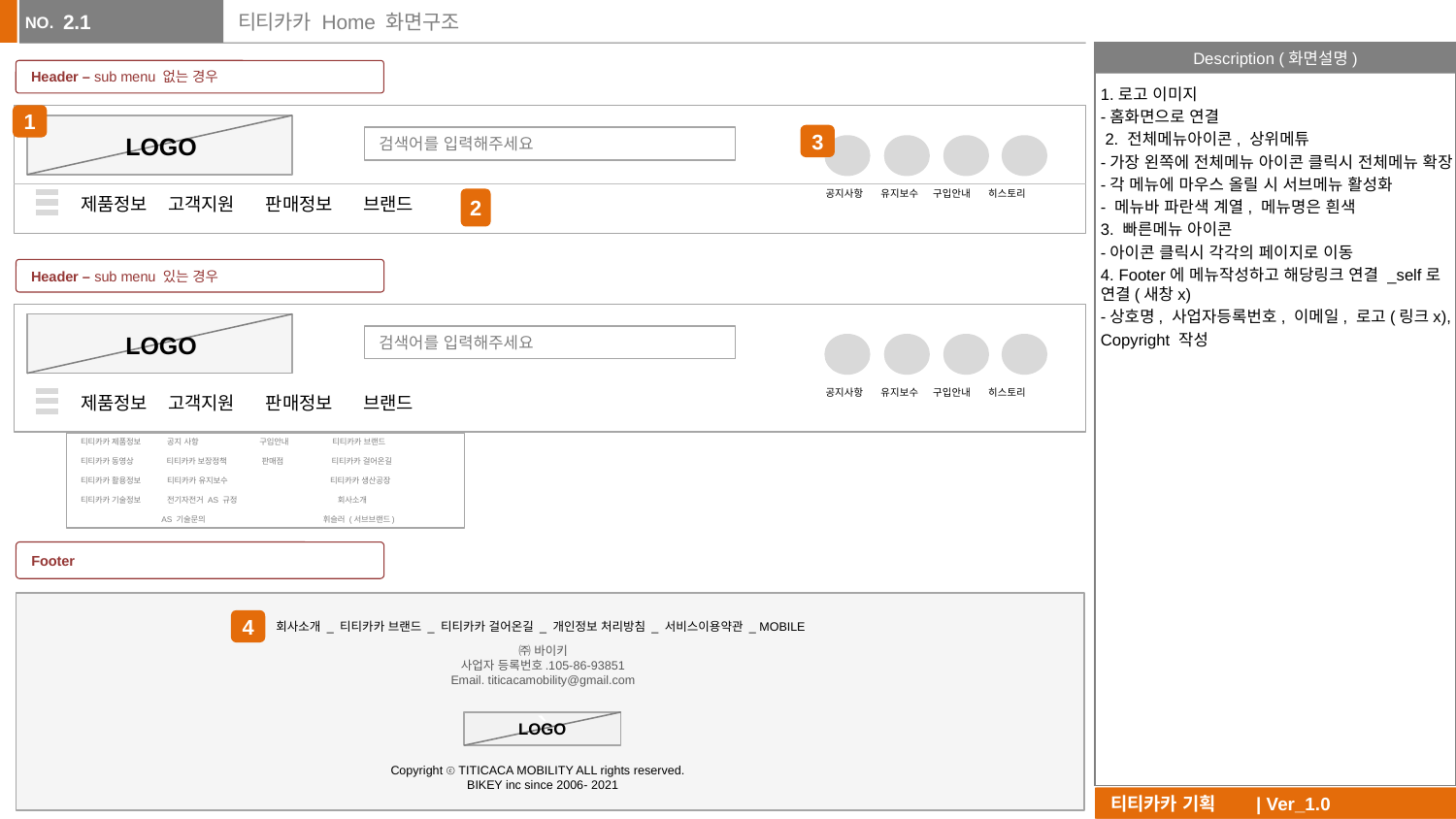

2.1
# 티티카카 Home 화면구조
Header – sub menu 없는 경우
1.로고 이미지
-홈화면으로 연결
 2. 전체메뉴아이콘, 상위메튜
-가장 왼쪽에 전체메뉴 아이콘 클릭시 전체메뉴 확장
-각 메뉴에 마우스 올릴 시 서브메뉴 활성화
- 메뉴바 파란색 계열, 메뉴명은 흰색
3. 빠른메뉴 아이콘
-아이콘 클릭시 각각의 페이지로 이동
4. Footer에 메뉴작성하고 해당링크 연결 _self로 연결(새창x)
-상호명, 사업자등록번호, 이메일, 로고(링크x),
Copyright 작성
1

`
LOGO
검색어를 입력해주세요

공지사항      유지보수     구입안내      히스토리
제품정보    고객지원      판매정보      브랜드
3
2
Header – sub menu 있는 경우

`
LOGO
검색어를 입력해주세요

공지사항      유지보수     구입안내      히스토리
제품정보    고객지원      판매정보      브랜드
티티카카 제품정보            공지 사항                            구입안내                    티티카카 브랜드

티티카카 동영상               티티카카 보장정책                판매점                      티티카카 걸어온길

티티카카 활용정보            티티카카 유지보수                                               티티카카 생산공장

티티카카 기술정보            전기자전거 AS 규정                                              회사소개

                                     AS 기술문의                                                      휘슬러 (서브브랜드)
Footer

회사소개 _ 티티카카 브랜드 _ 티티카카 걸어온길 _ 개인정보 처리방침 _ 서비스이용약관 _ MOBILE
㈜ 바이키
사업자 등록번호.105-86-93851
Email. titicacamobility@gmail.com
LOGO
`
Copyright ⓒ TITICACA MOBILITY ALL rights reserved.
BIKEY inc since 2006- 2021
4
티티카카 기획       | Ver_1.0